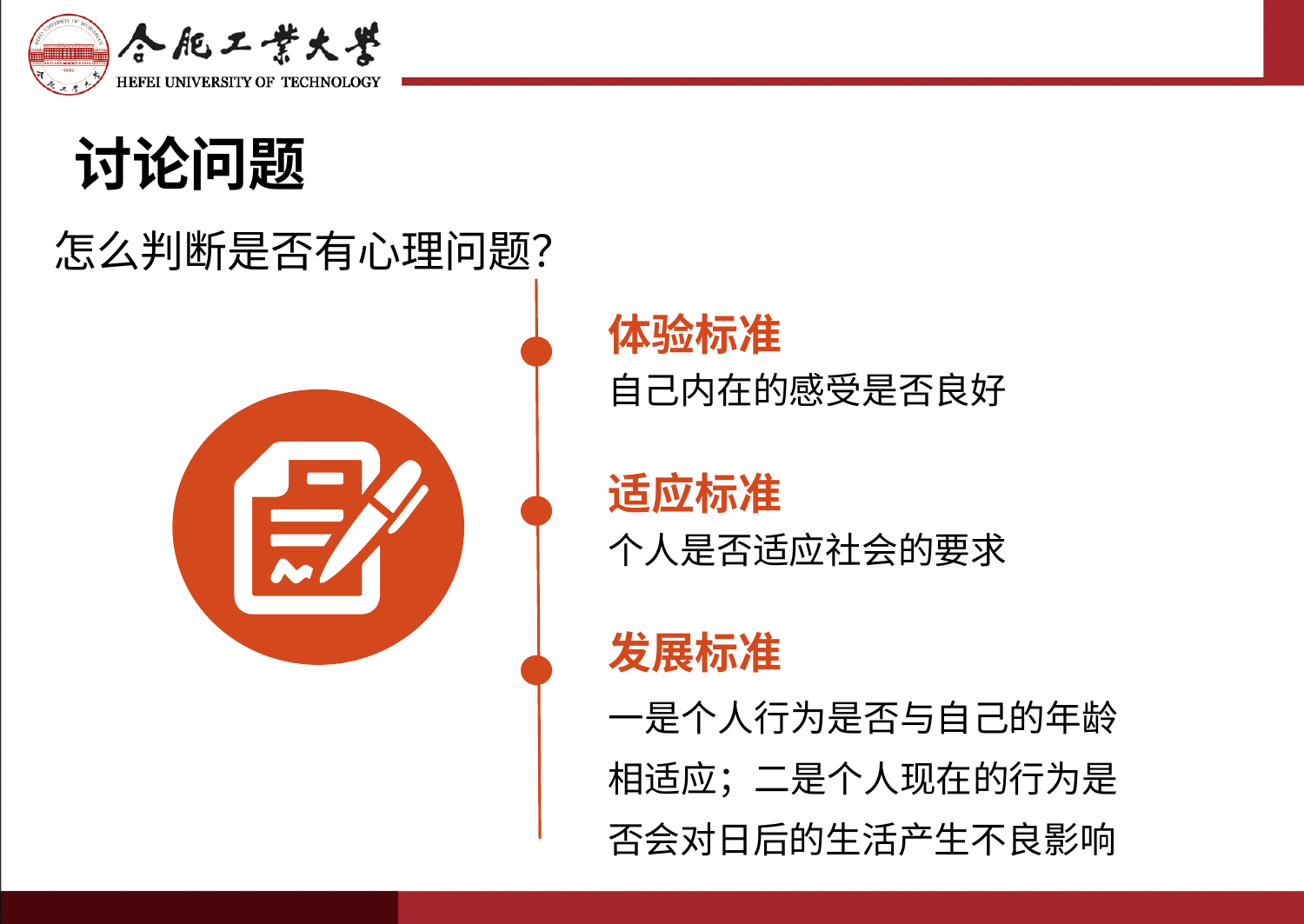

# 讨论问题
怎么判断是否有心理问题？
体验标准
自己内在的感受是否良好

适应标准
个人是否适应社会的要求

发展标准
一是个人行为是否与自己的年龄相适应；二是个人现在的行为是否会对日后的生活产生不良影响